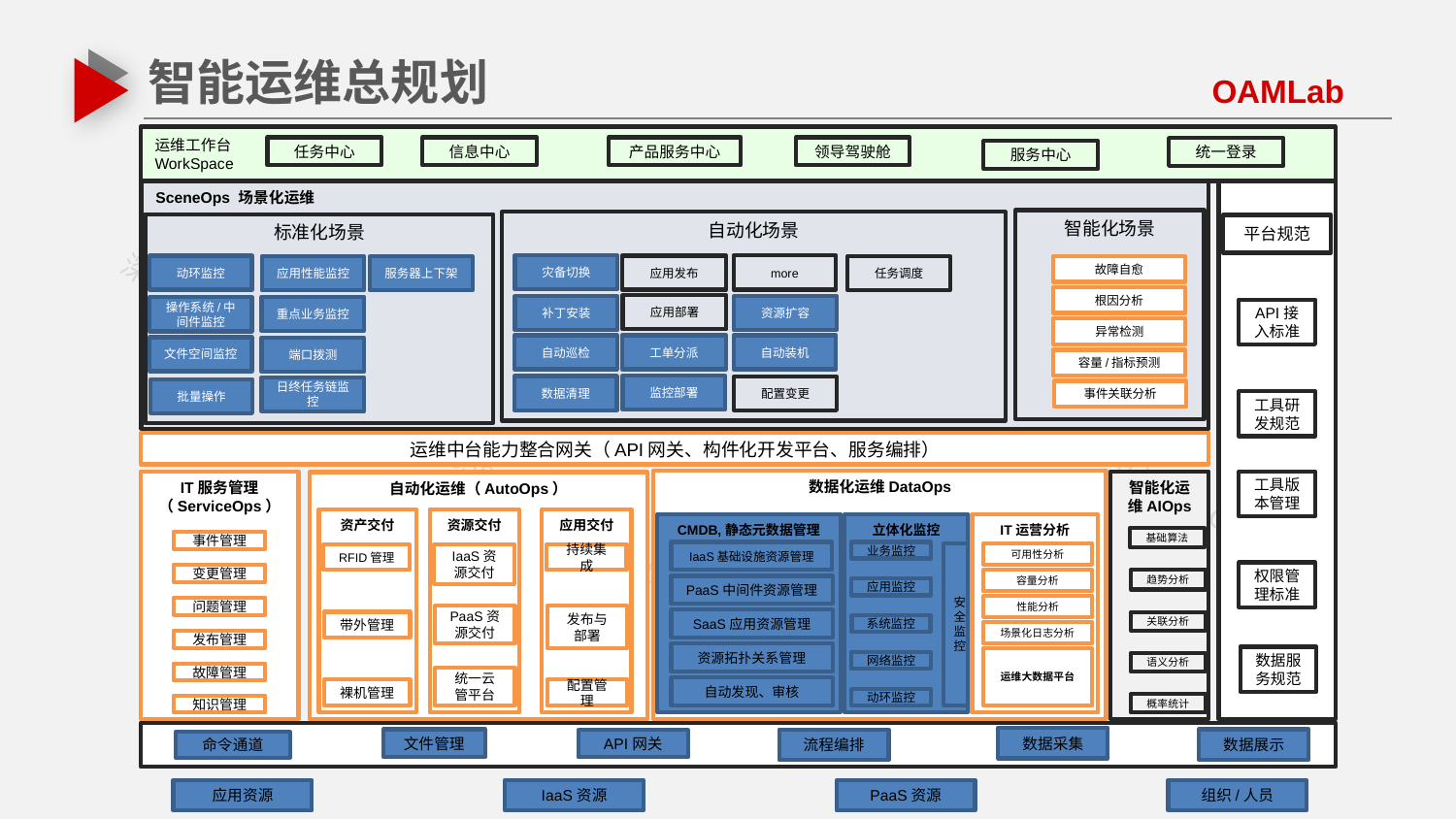

智能运维总规划
运维工作台
WorkSpace
任务中心
信息中心
产品服务中心
领导驾驶舱
统一登录
服务中心
SceneOps 场景化运维

智能化场景

自动化场景

标准化场景

平台规范
灾备切换
more
动环监控
应用发布
任务调度
应用性能监控
故障自愈
服务器上下架
根因分析
应用部署
补丁安装
资源扩容
重点业务监控
操作系统/中间件监控
API接入标准
异常检测
自动巡检
工单分派
自动装机
文件空间监控
端口拨测
容量/指标预测
监控部署
数据清理
配置变更
日终任务链监控
批量操作
事件关联分析
工具研发规范
运维中台能力整合网关（API网关、构件化开发平台、服务编排）
数据化运维DataOps
IT服务管理（ServiceOps）

智能化运维AIOps

工具版本管理
自动化运维（AutoOps）

资产交付
资源交付
应用交付
CMDB,静态元数据管理
立体化监控
IT运营分析
基础算法
事件管理
可用性分析
IaaS基础设施资源管理
业务监控
安全监控
可用性分析
RFID管理
IaaS资源交付
持续集成
权限管理标准
变更管理
趋势分析
容量分析
容量分析
PaaS中间件资源管理
应用监控
性能分析
问题管理
性能分析
PaaS资源交付
发布与部署
SaaS应用资源管理
带外管理
关联分析
系统监控
场景化日志分析
发布管理
资源拓扑关系管理
数据服务规范
运维大数据平台
网络监控
语义分析
故障管理
统一云管平台
自动发现、审核
裸机管理
配置管理
动环监控
概率统计
知识管理

数据采集
文件管理
数据展示
流程编排
API网关
命令通道
应用资源
IaaS资源
PaaS资源
组织/人员